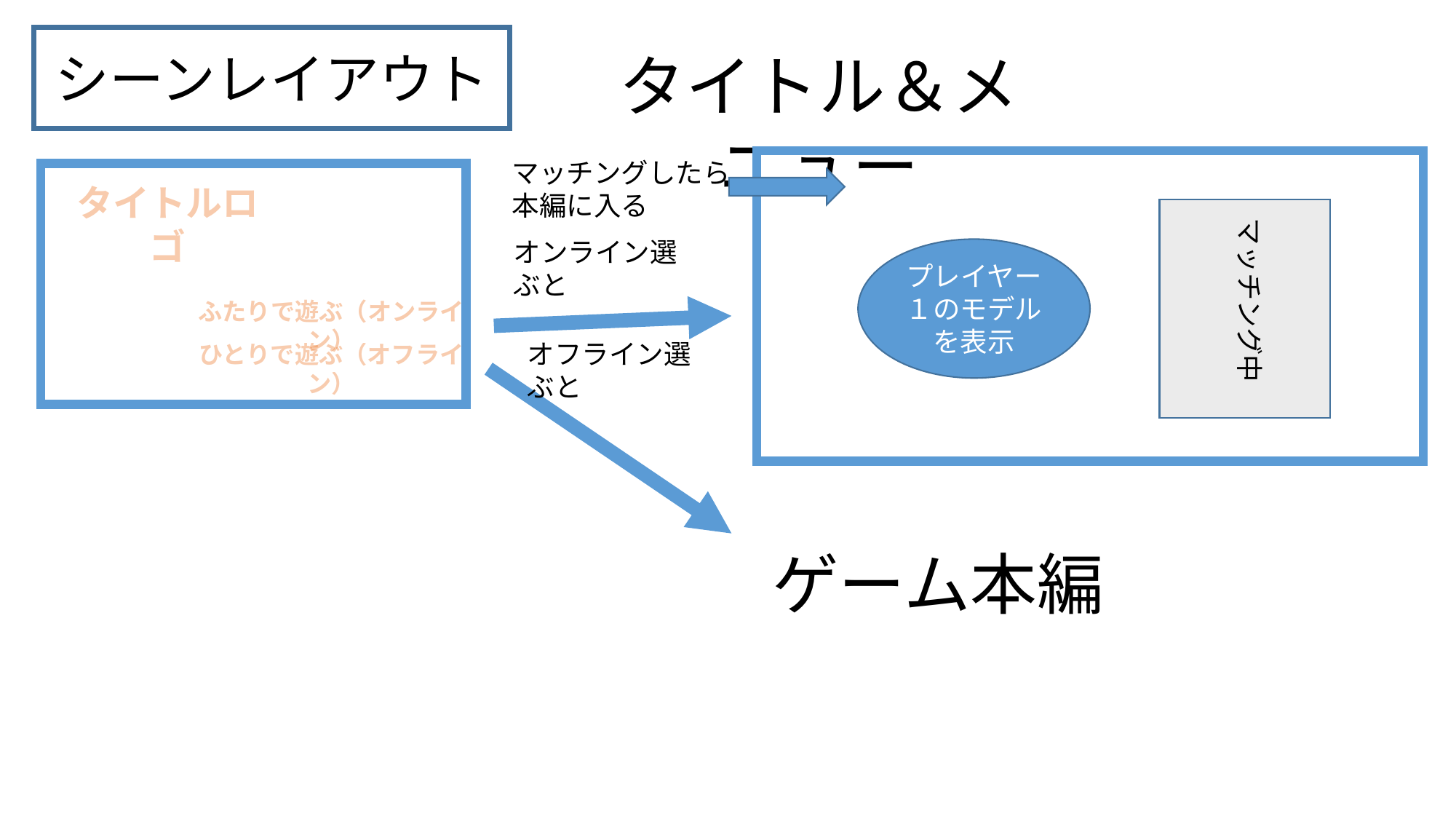

シーンレイアウト
タイトル＆メニュー
マッチングしたら本編に入る

タイトルロゴ
ふたりで遊ぶ（オンライン）
ひとりで遊ぶ（オフライン）

マッチング中
オンライン選ぶと
プレイヤー１のモデルを表示
オフライン選ぶと
ゲーム本編